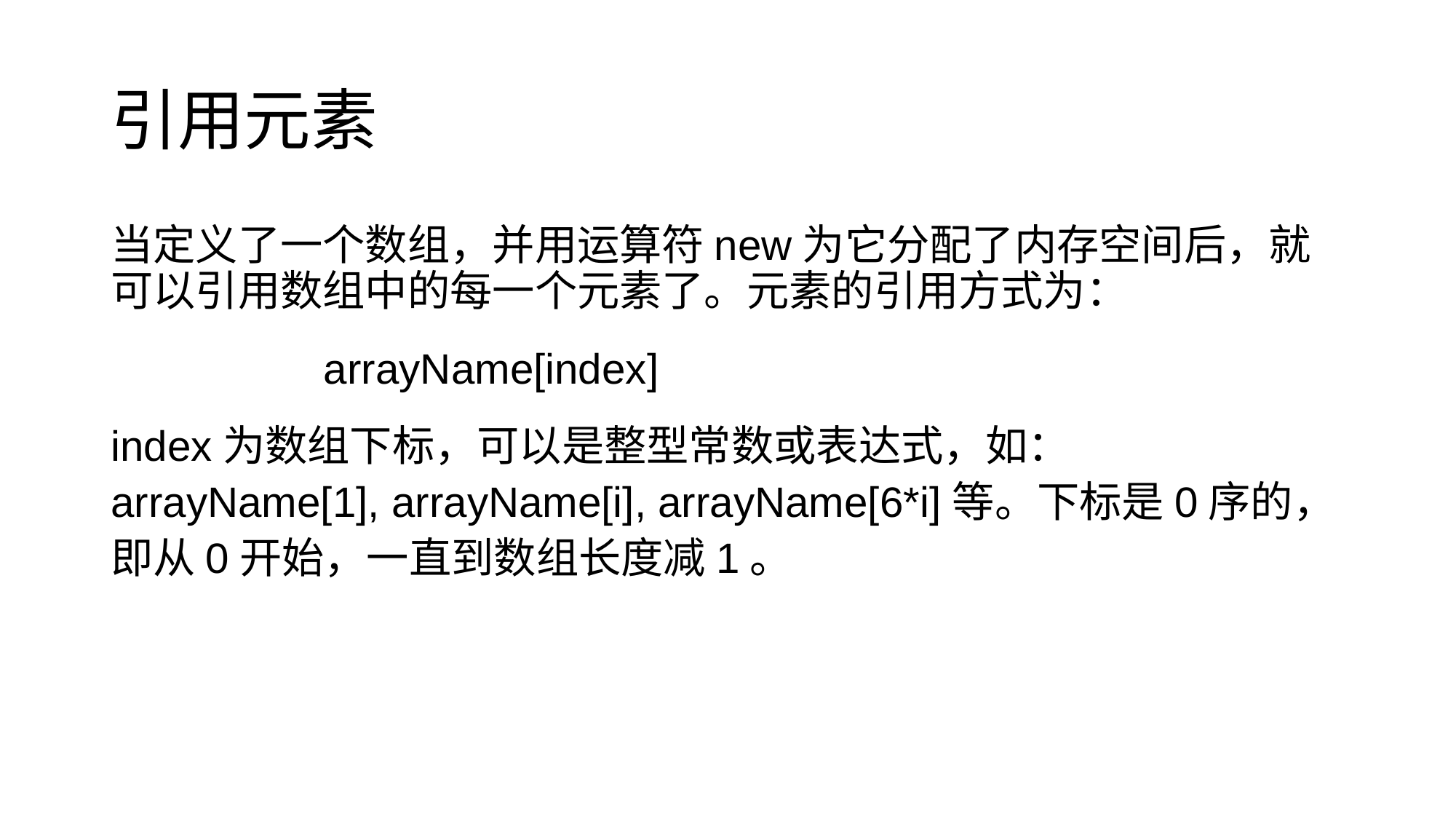

# 引用元素
当定义了一个数组，并用运算符new为它分配了内存空间后，就可以引用数组中的每一个元素了。元素的引用方式为：
                  arrayName[index]
index为数组下标，可以是整型常数或表达式，如：arrayName[1], arrayName[i], arrayName[6*i]等。下标是0序的，即从0开始，一直到数组长度减1。